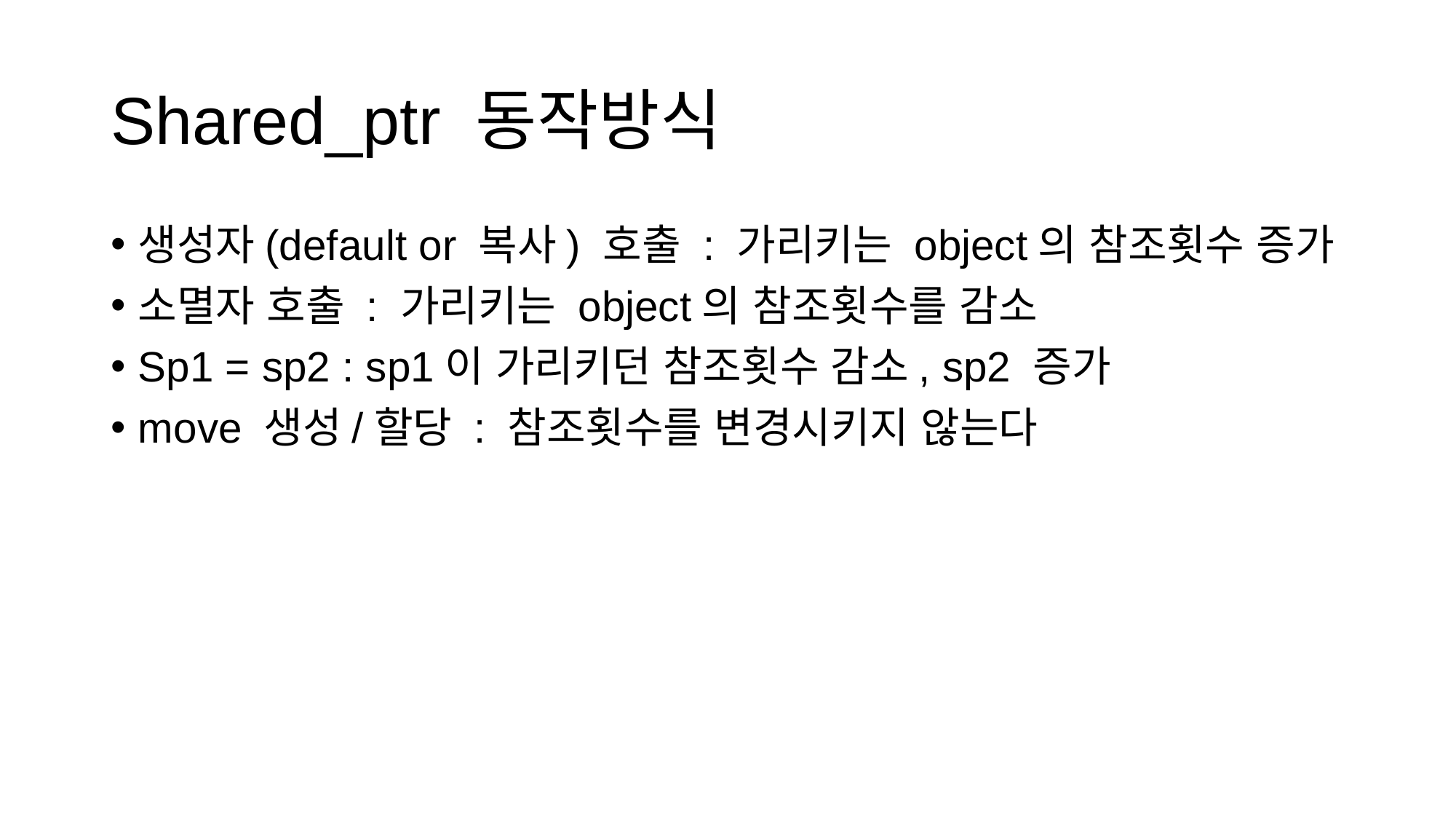

# Shared_ptr 동작방식
생성자(default or 복사) 호출 : 가리키는 object의 참조횟수 증가
소멸자 호출 : 가리키는 object의 참조횟수를 감소
Sp1 = sp2 : sp1이 가리키던 참조횟수 감소, sp2 증가
move 생성/할당 : 참조횟수를 변경시키지 않는다